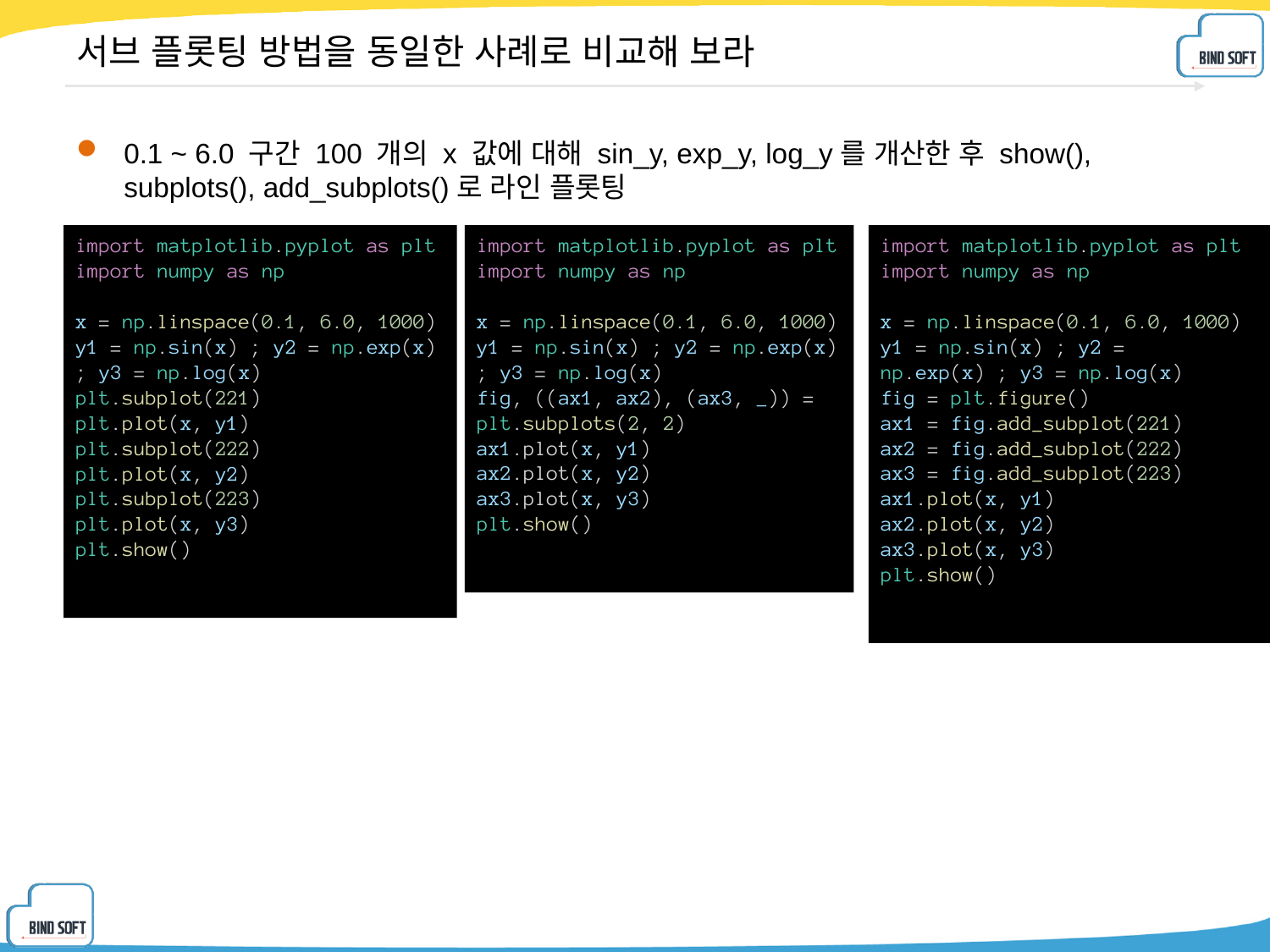

# 서브 플롯팅 방법을 동일한 사례로 비교해 보라
0.1 ~ 6.0 구간 100 개의 x 값에 대해 sin_y, exp_y, log_y를 개산한 후 show(), subplots(), add_subplots()로 라인 플롯팅
import matplotlib.pyplot as plt
import numpy as np
x = np.linspace(0.1, 6.0, 1000)
y1 = np.sin(x) ; y2 = np.exp(x) ; y3 = np.log(x)
plt.subplot(221)
plt.plot(x, y1)
plt.subplot(222)
plt.plot(x, y2)
plt.subplot(223)
plt.plot(x, y3)
plt.show()

import matplotlib.pyplot as plt
import numpy as np
x = np.linspace(0.1, 6.0, 1000)
y1 = np.sin(x) ; y2 = np.exp(x) ; y3 = np.log(x)
fig, ((ax1, ax2), (ax3, _)) = plt.subplots(2, 2)
ax1.plot(x, y1)
ax2.plot(x, y2)
ax3.plot(x, y3)
plt.show()

import matplotlib.pyplot as plt
import numpy as np
x = np.linspace(0.1, 6.0, 1000)
y1 = np.sin(x) ; y2 = np.exp(x) ; y3 = np.log(x)
fig = plt.figure()
ax1 = fig.add_subplot(221)
ax2 = fig.add_subplot(222)
ax3 = fig.add_subplot(223)
ax1.plot(x, y1)
ax2.plot(x, y2)
ax3.plot(x, y3)
plt.show()